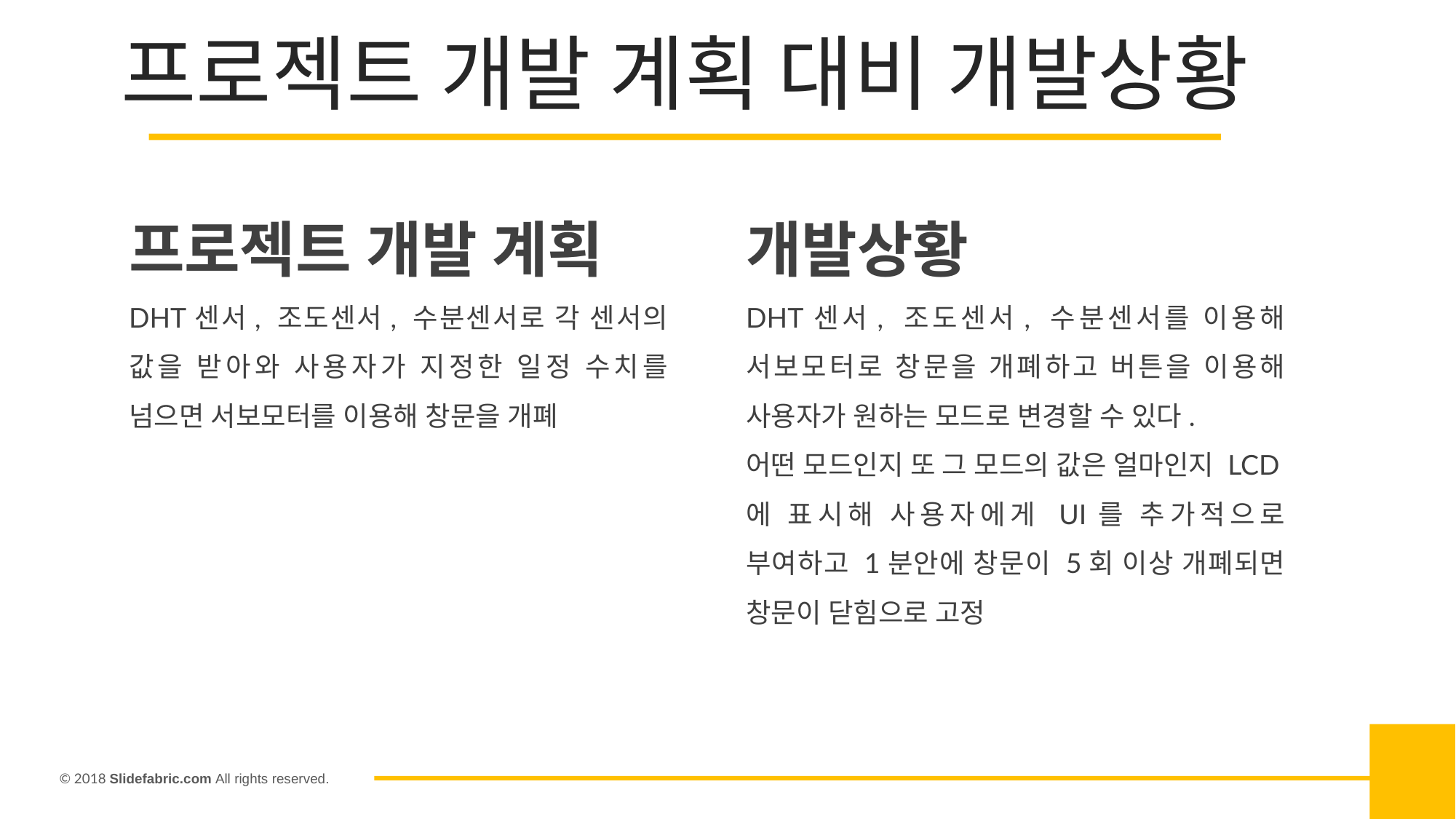

프로젝트 개발 계획 대비 개발상황

프로젝트 개발 계획
DHT센서, 조도센서, 수분센서로 각 센서의 값을 받아와 사용자가 지정한 일정 수치를 넘으면 서보모터를 이용해 창문을 개폐
개발상황
DHT센서, 조도센서, 수분센서를 이용해 서보모터로 창문을 개폐하고 버튼을 이용해 사용자가 원하는 모드로 변경할 수 있다.
어떤 모드인지 또 그 모드의 값은 얼마인지 LCD에 표시해 사용자에게 UI를 추가적으로 부여하고 1분안에 창문이 5회 이상 개폐되면 창문이 닫힘으로 고정
13